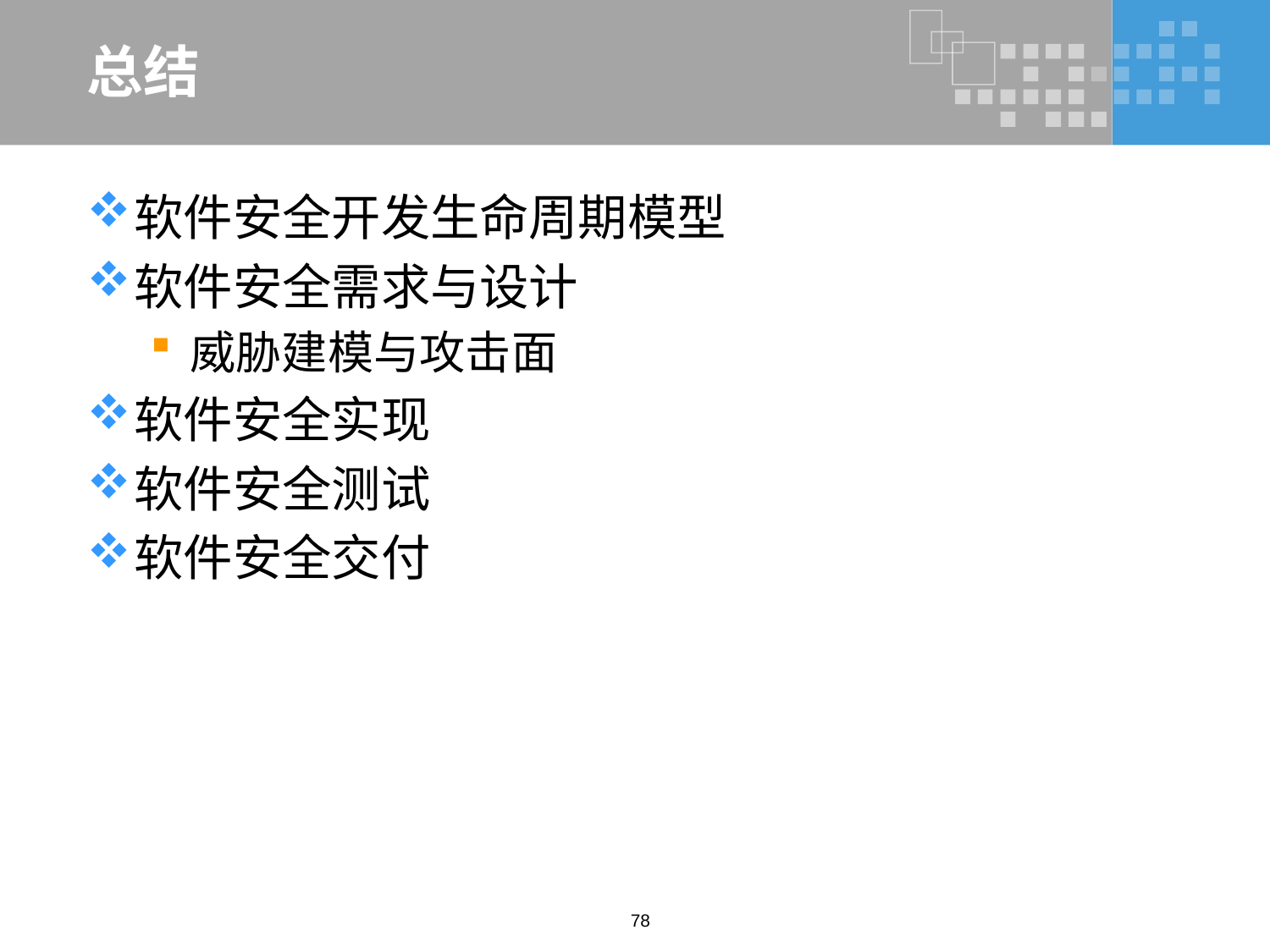

# 总结
软件安全开发生命周期模型
软件安全需求与设计
威胁建模与攻击面
软件安全实现
软件安全测试
软件安全交付
78